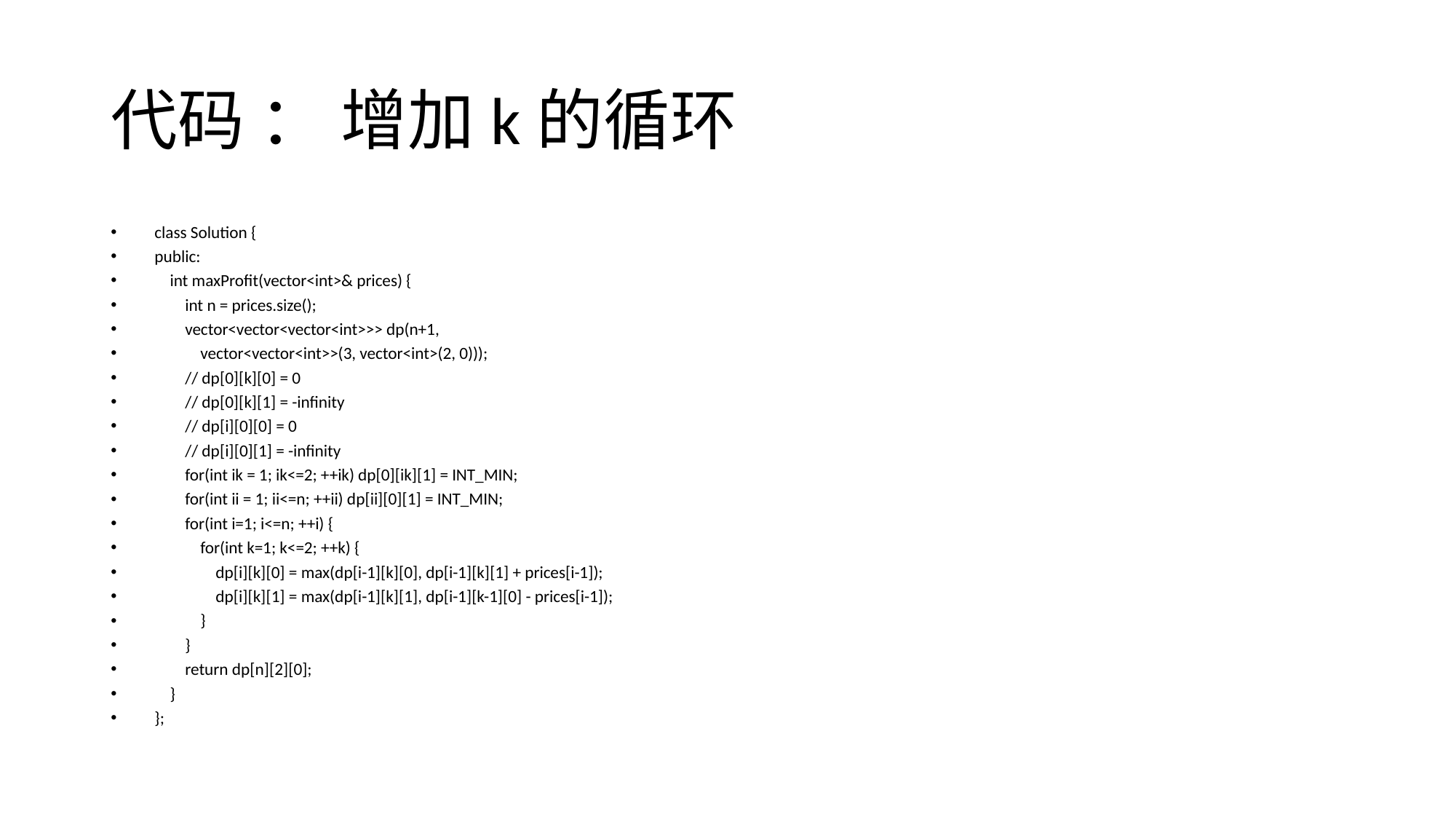

# 代码 ： 增加k的循环
class Solution {
public:
    int maxProfit(vector<int>& prices) {
        int n = prices.size();
        vector<vector<vector<int>>> dp(n+1,
            vector<vector<int>>(3, vector<int>(2, 0)));
        // dp[0][k][0] = 0
        // dp[0][k][1] = -infinity
        // dp[i][0][0] = 0
        // dp[i][0][1] = -infinity
        for(int ik = 1; ik<=2; ++ik) dp[0][ik][1] = INT_MIN;
        for(int ii = 1; ii<=n; ++ii) dp[ii][0][1] = INT_MIN;
        for(int i=1; i<=n; ++i) {
            for(int k=1; k<=2; ++k) {
                dp[i][k][0] = max(dp[i-1][k][0], dp[i-1][k][1] + prices[i-1]);
                dp[i][k][1] = max(dp[i-1][k][1], dp[i-1][k-1][0] - prices[i-1]);
            }
        }
        return dp[n][2][0];
    }
};